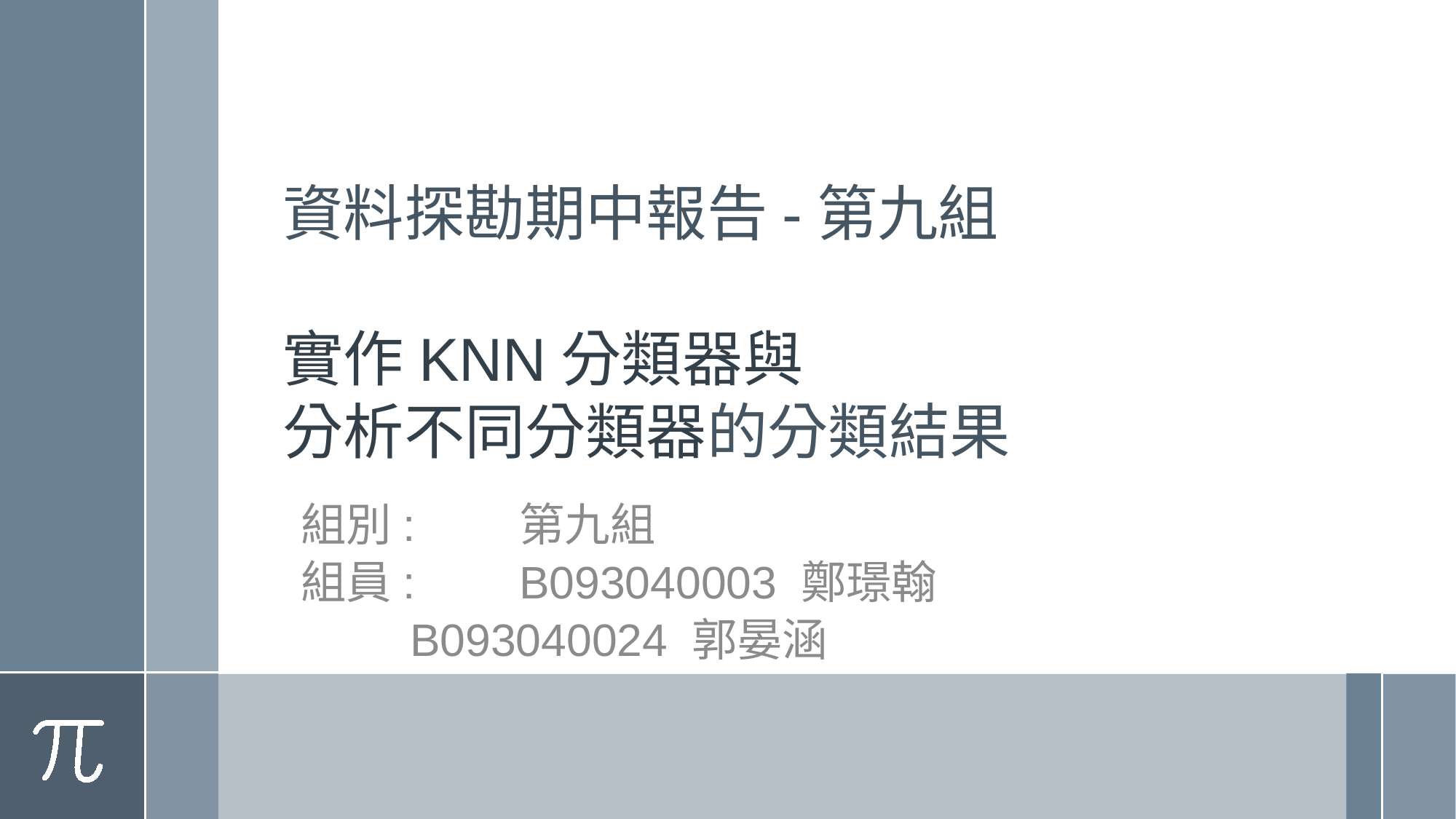

# 資料探勘期中報告-第九組 實作KNN分類器與 分析不同分類器的分類結果
組別:	第九組
組員:	B093040003 鄭璟翰
	B093040024 郭晏涵